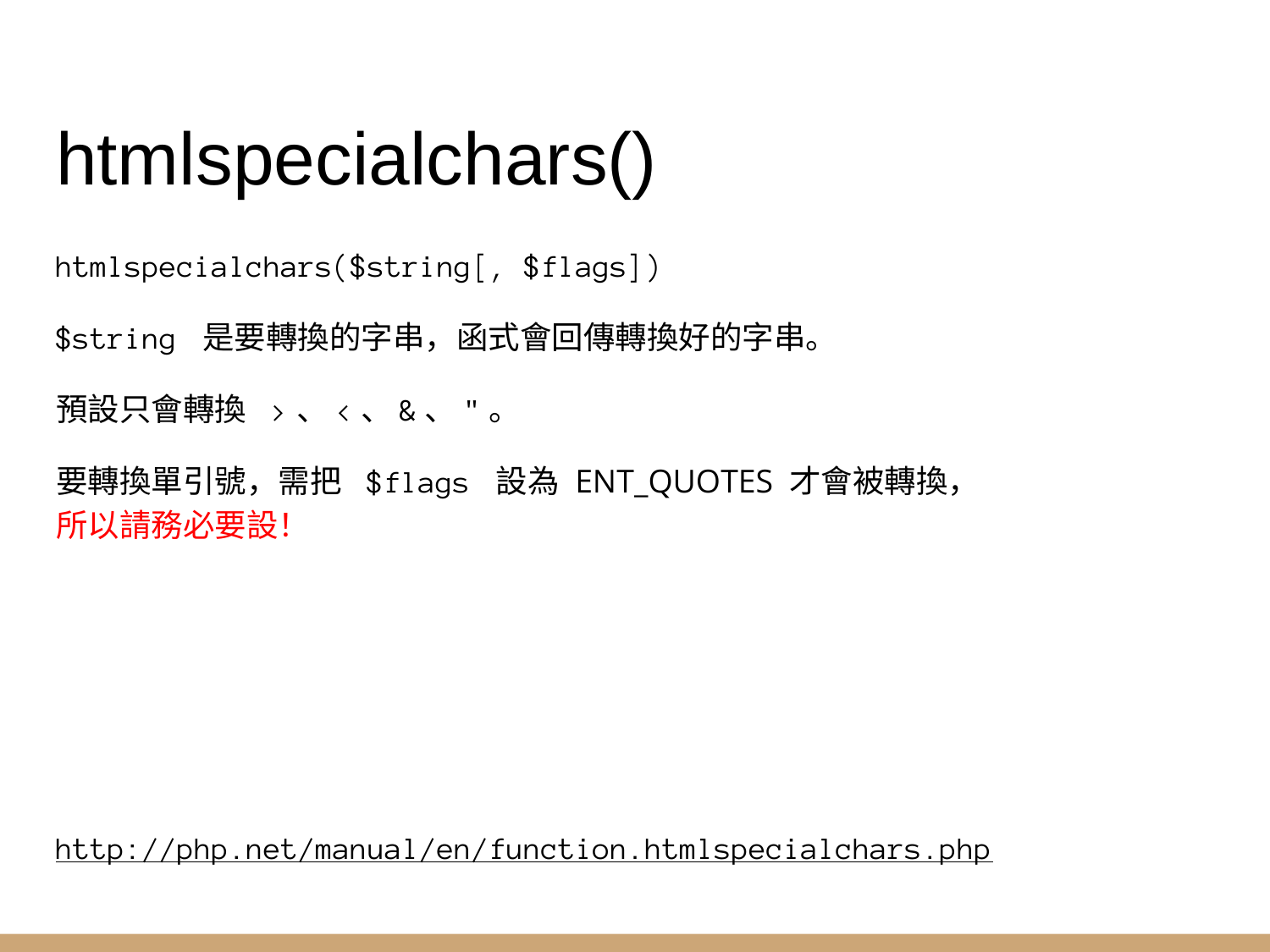

# htmlspecialchars()
htmlspecialchars($string[, $flags])
$string 是要轉換的字串，函式會回傳轉換好的字串。
預設只會轉換 >、<、&、"。
要轉換單引號，需把 $flags 設為 ENT_QUOTES 才會被轉換，
所以請務必要設！
http://php.net/manual/en/function.htmlspecialchars.php